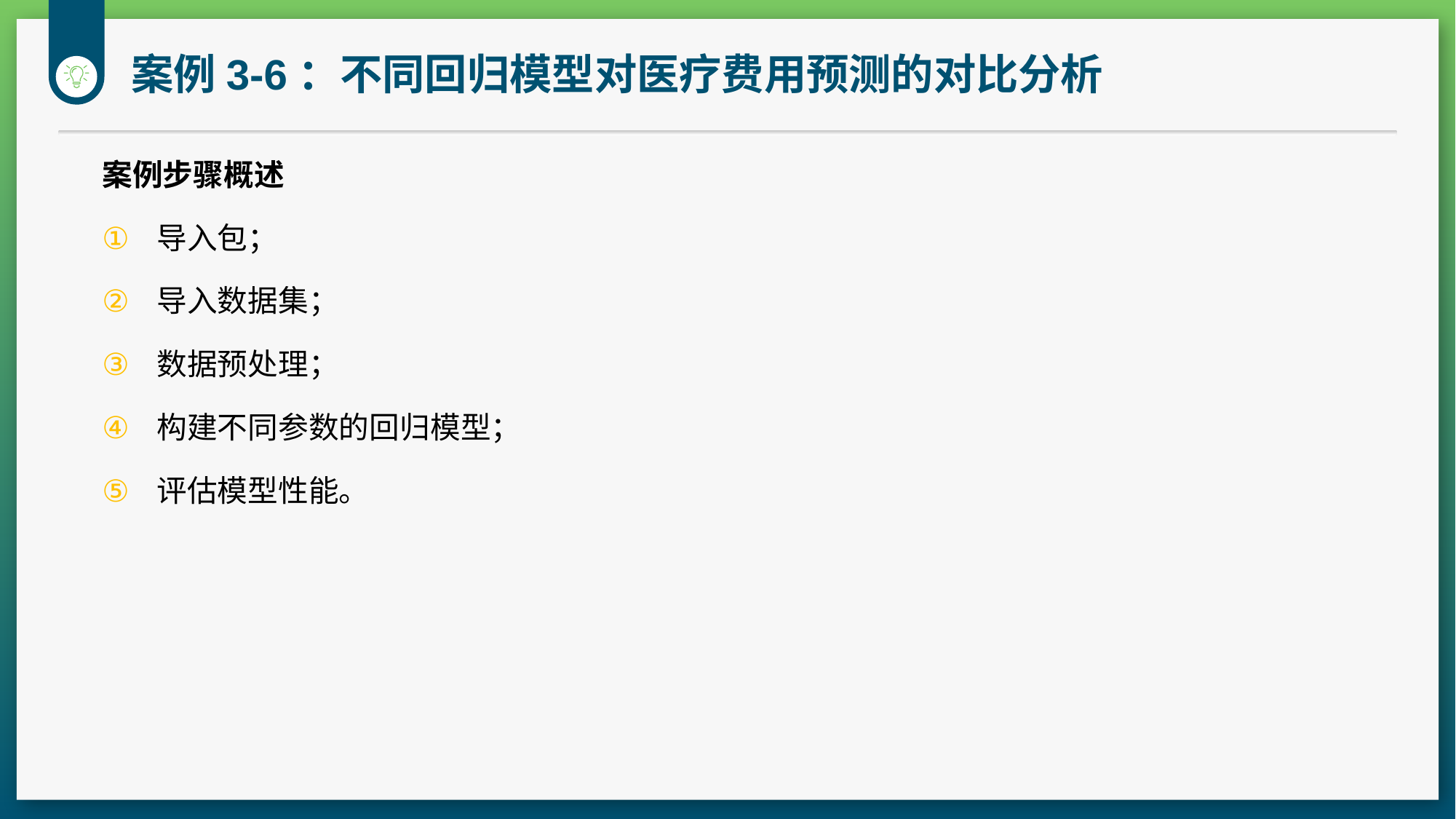

案例3-6：不同回归模型对医疗费用预测的对比分析

案例步骤概述
导入包；
导入数据集；
数据预处理；
构建不同参数的回归模型；
评估模型性能。